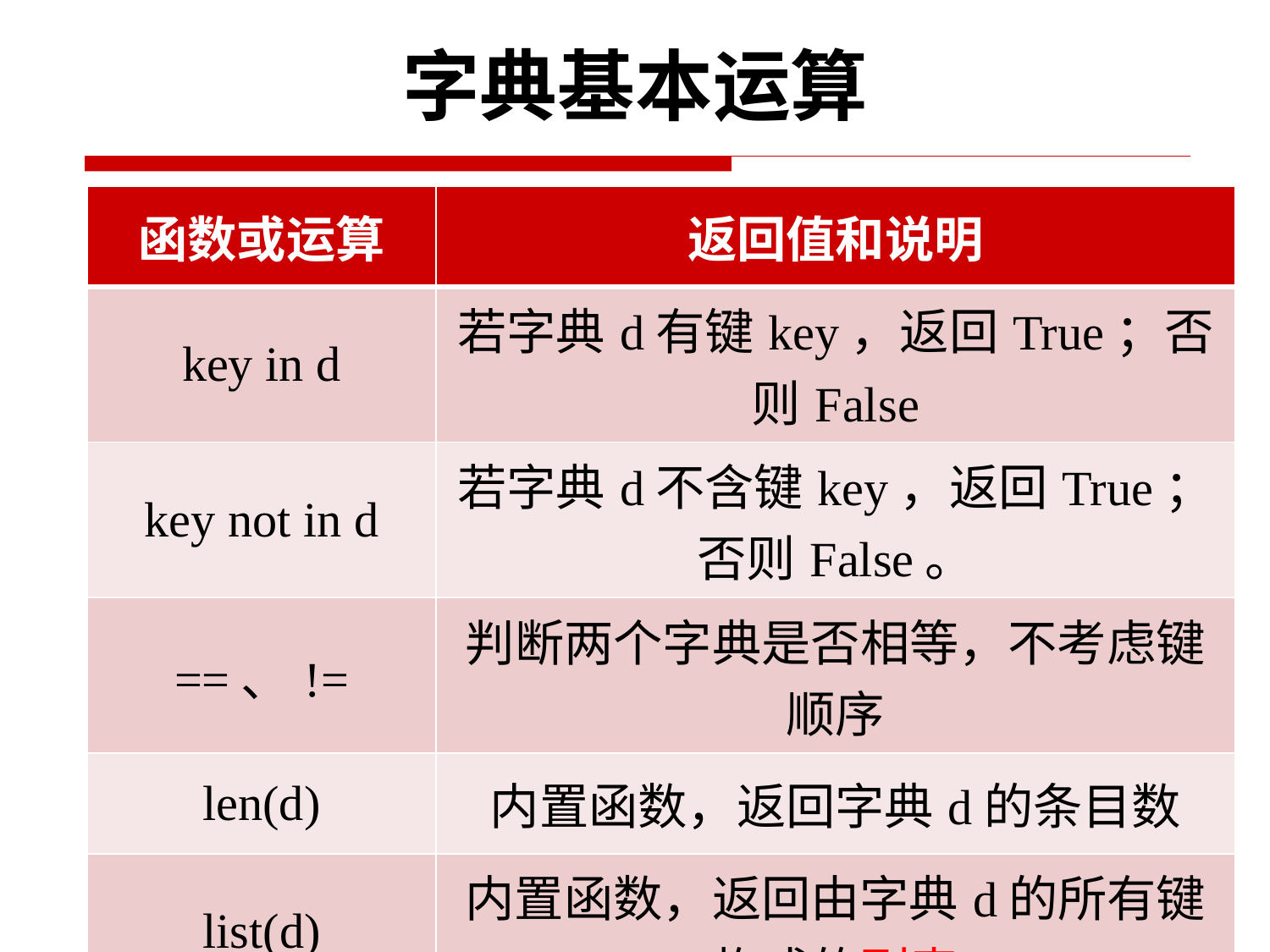

# 字典基本运算
| 函数或运算 | 返回值和说明 |
| --- | --- |
| key in d | 若字典d有键key，返回True；否则False |
| key not in d | 若字典d不含键key，返回True；否则False。 |
| ==、!= | 判断两个字典是否相等，不考虑键顺序 |
| len(d) | 内置函数，返回字典d的条目数 |
| list(d) | 内置函数，返回由字典d的所有键构成的列表 |
9